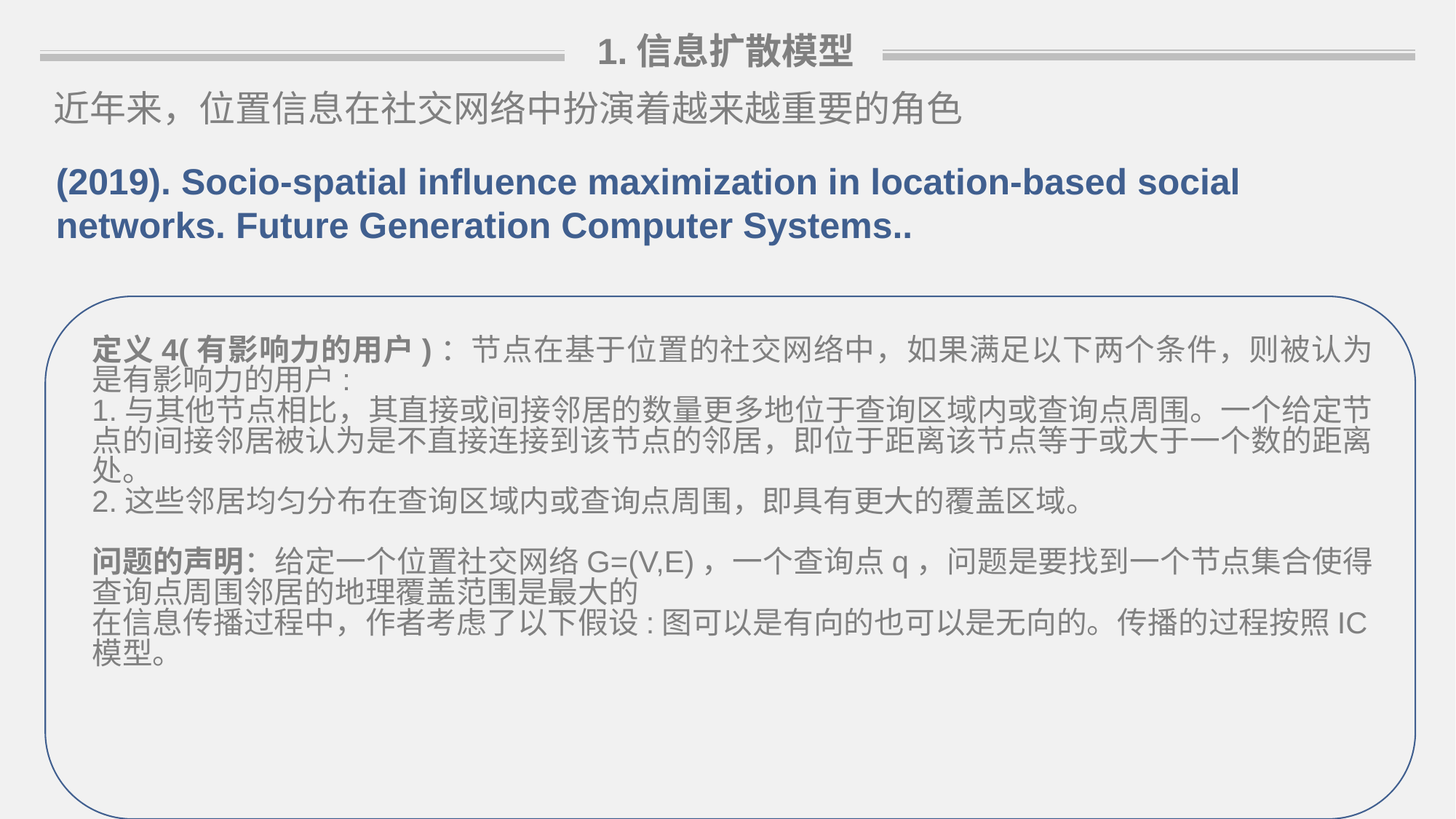

1.信息扩散模型
近年来，位置信息在社交网络中扮演着越来越重要的角色
(2019). Socio-spatial influence maximization in location-based social networks. Future Generation Computer Systems..

定义4(有影响力的用户)：节点在基于位置的社交网络中，如果满足以下两个条件，则被认为是有影响力的用户:
1.与其他节点相比，其直接或间接邻居的数量更多地位于查询区域内或查询点周围。一个给定节点的间接邻居被认为是不直接连接到该节点的邻居，即位于距离该节点等于或大于一个数的距离处。
2.这些邻居均匀分布在查询区域内或查询点周围，即具有更大的覆盖区域。

问题的声明：给定一个位置社交网络G=(V,E)，一个查询点q，问题是要找到一个节点集合使得查询点周围邻居的地理覆盖范围是最大的
在信息传播过程中，作者考虑了以下假设:图可以是有向的也可以是无向的。传播的过程按照IC模型。